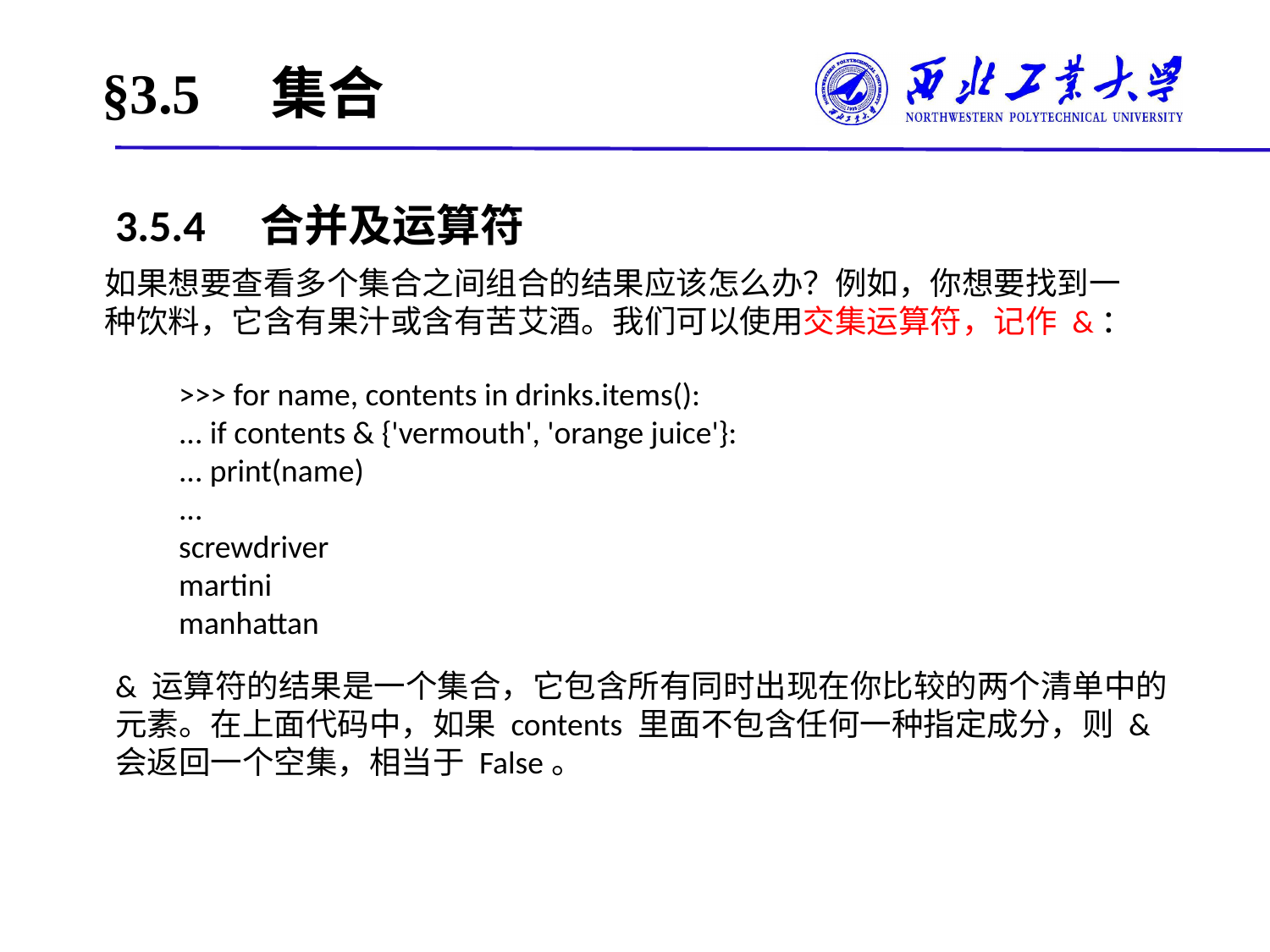

# §3.5　集合
3.5.4　合并及运算符

如果想要查看多个集合之间组合的结果应该怎么办？例如，你想要找到一种饮料，它含有果汁或含有苦艾酒。我们可以使用交集运算符，记作 &：
>>> for name, contents in drinks.items():
... if contents & {'vermouth', 'orange juice'}:
... print(name)
...
screwdriver
martini
manhattan
& 运算符的结果是一个集合，它包含所有同时出现在你比较的两个清单中的元素。在上面代码中，如果 contents 里面不包含任何一种指定成分，则 & 会返回一个空集，相当于 False。